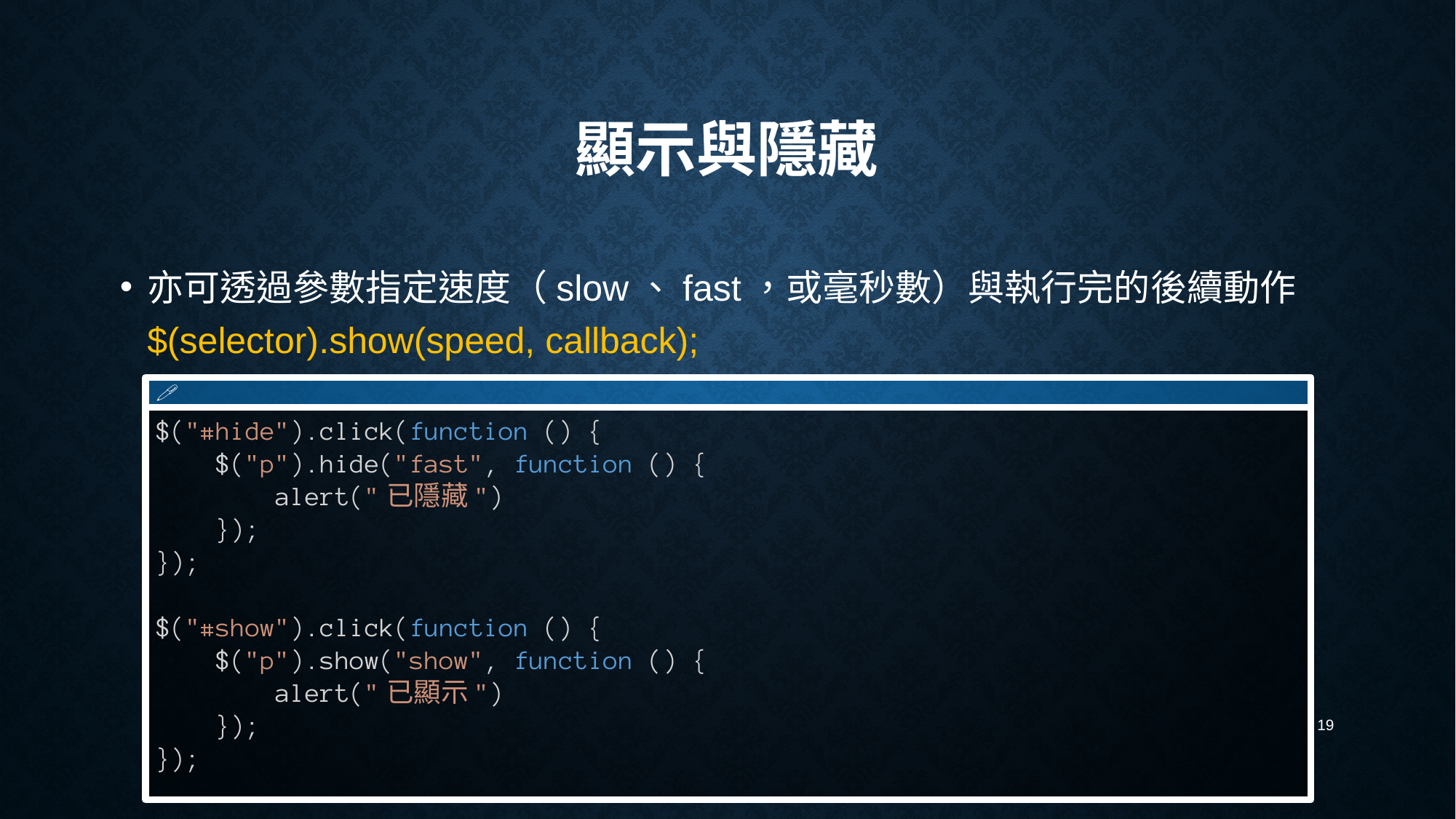

# 顯示與隱藏
亦可透過參數指定速度（slow、fast，或毫秒數）與執行完的後續動作
$(selector).show(speed, callback);
🖊
$("#hide").click(function () {
    $("p").hide("fast", function () {
        alert("已隱藏")
    });
});
$("#show").click(function () {
    $("p").show("show", function () {
        alert("已顯示")
    });
});
19